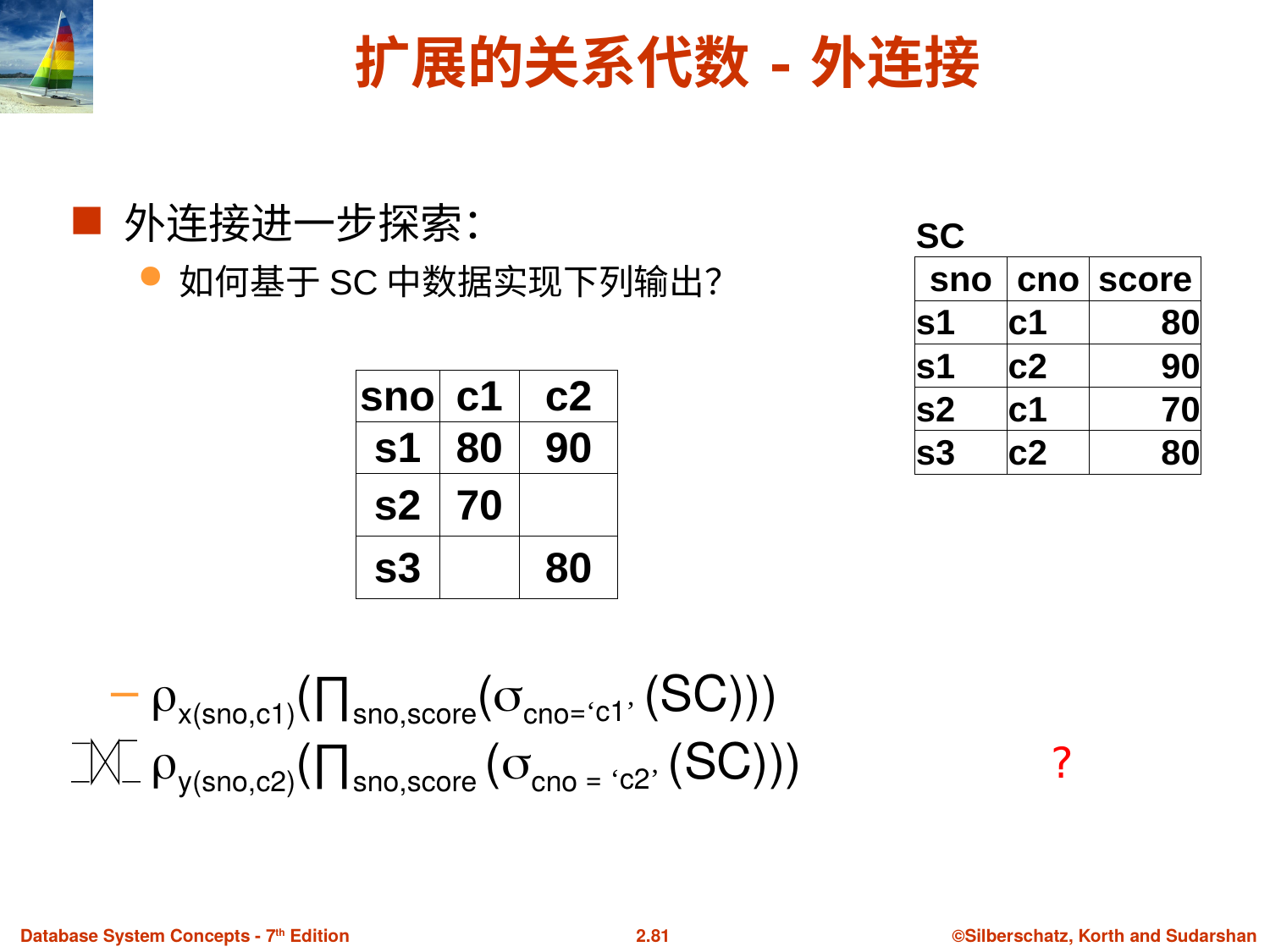

# 扩展的关系代数-外连接
外连接进一步探索：
如何基于SC中数据实现下列输出？
| SC |  |  |
| --- | --- | --- |
| sno | cno | score |
| s1 | c1 | 80 |
| s1 | c2 | 90 |
| s2 | c1 | 70 |
| s3 | c2 | 80 |
| sno | c1 | c2 |
| --- | --- | --- |
| s1 | 80 | 90 |
| s2 | 70 |  |
| s3 |  | 80 |
ρx(sno,c1)(∏sno,score(σcno=‘c1’ (SC)))        ρy(sno,c2)(∏sno,score (σcno = ‘c2’ (SC)))

?